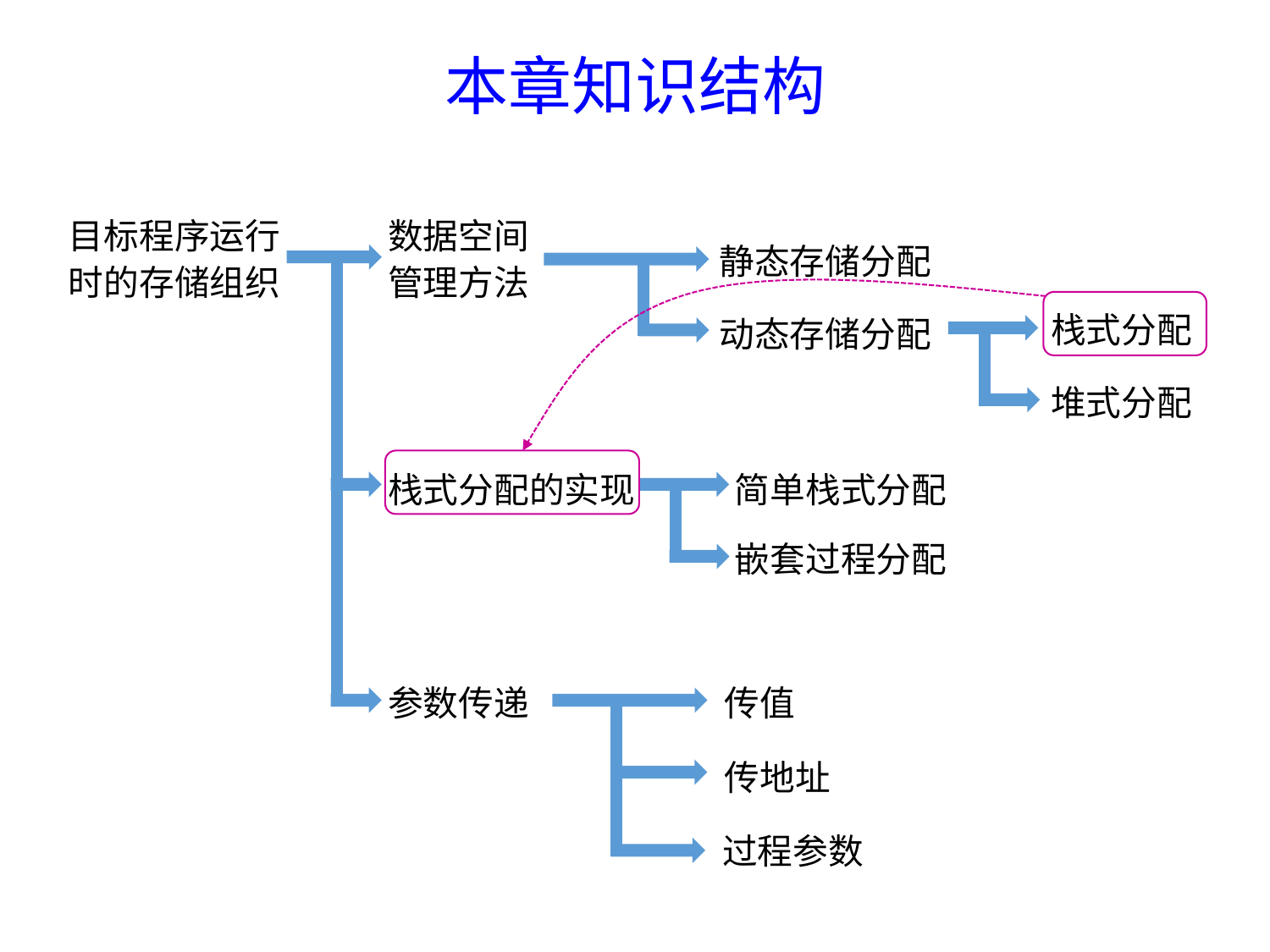

# 本章知识结构

目标程序运行时的存储组织
数据空间管理方法
静态存储分配

栈式分配
动态存储分配

堆式分配
栈式分配的实现
简单栈式分配

嵌套过程分配
参数传递
传值

传地址

过程参数